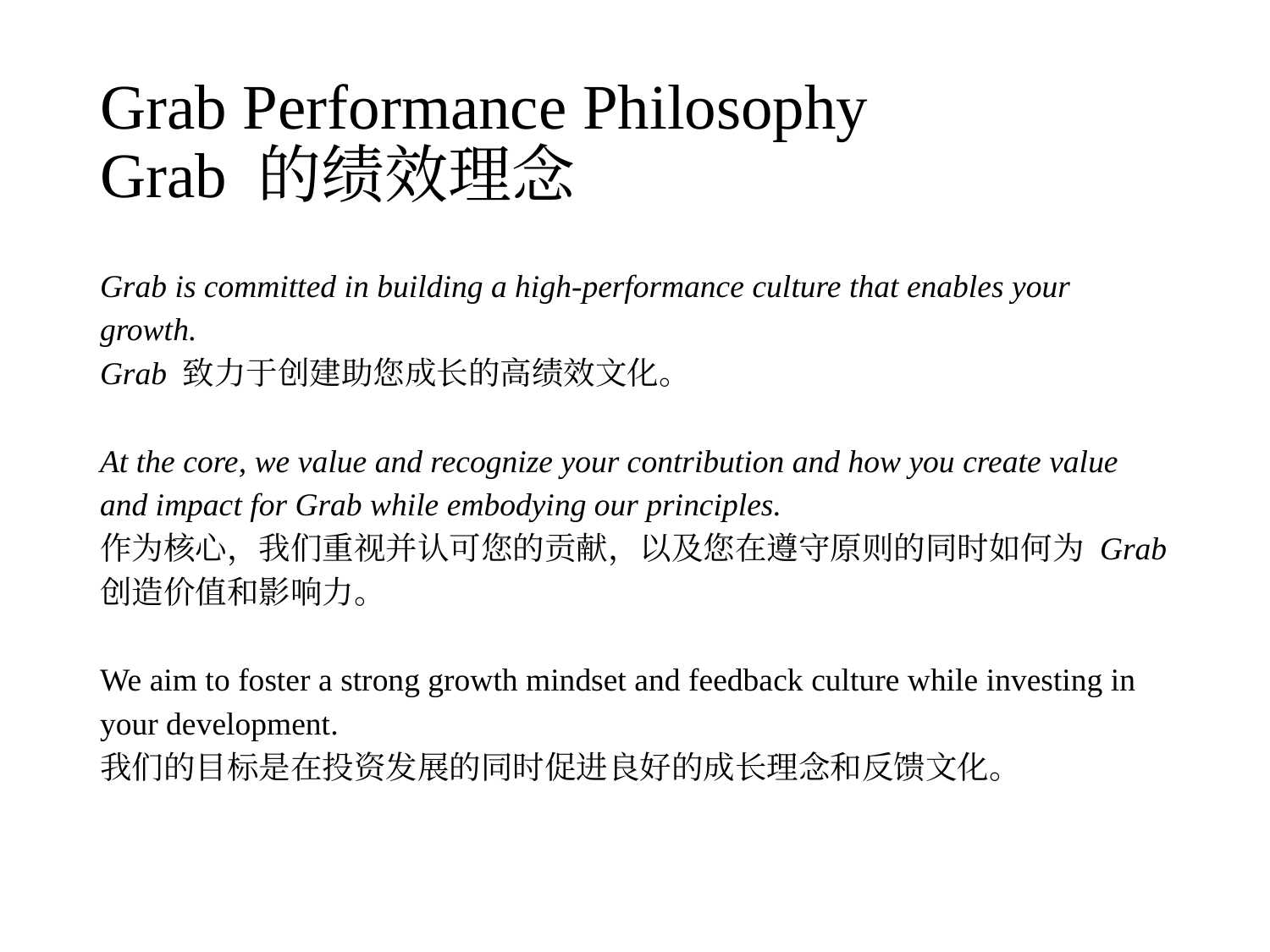

# Grab Performance Philosophy Grab 的绩效理念
Grab is committed in building a high-performance culture that enables your growth.
Grab 致力于创建助您成长的高绩效文化。

At the core, we value and recognize your contribution and how you create value and impact for Grab while embodying our principles.
作为核心，我们重视并认可您的贡献，以及您在遵守原则的同时如何为 Grab 创造价值和影响力。

We aim to foster a strong growth mindset and feedback culture while investing in your development.
我们的目标是在投资发展的同时促进良好的成长理念和反馈文化。